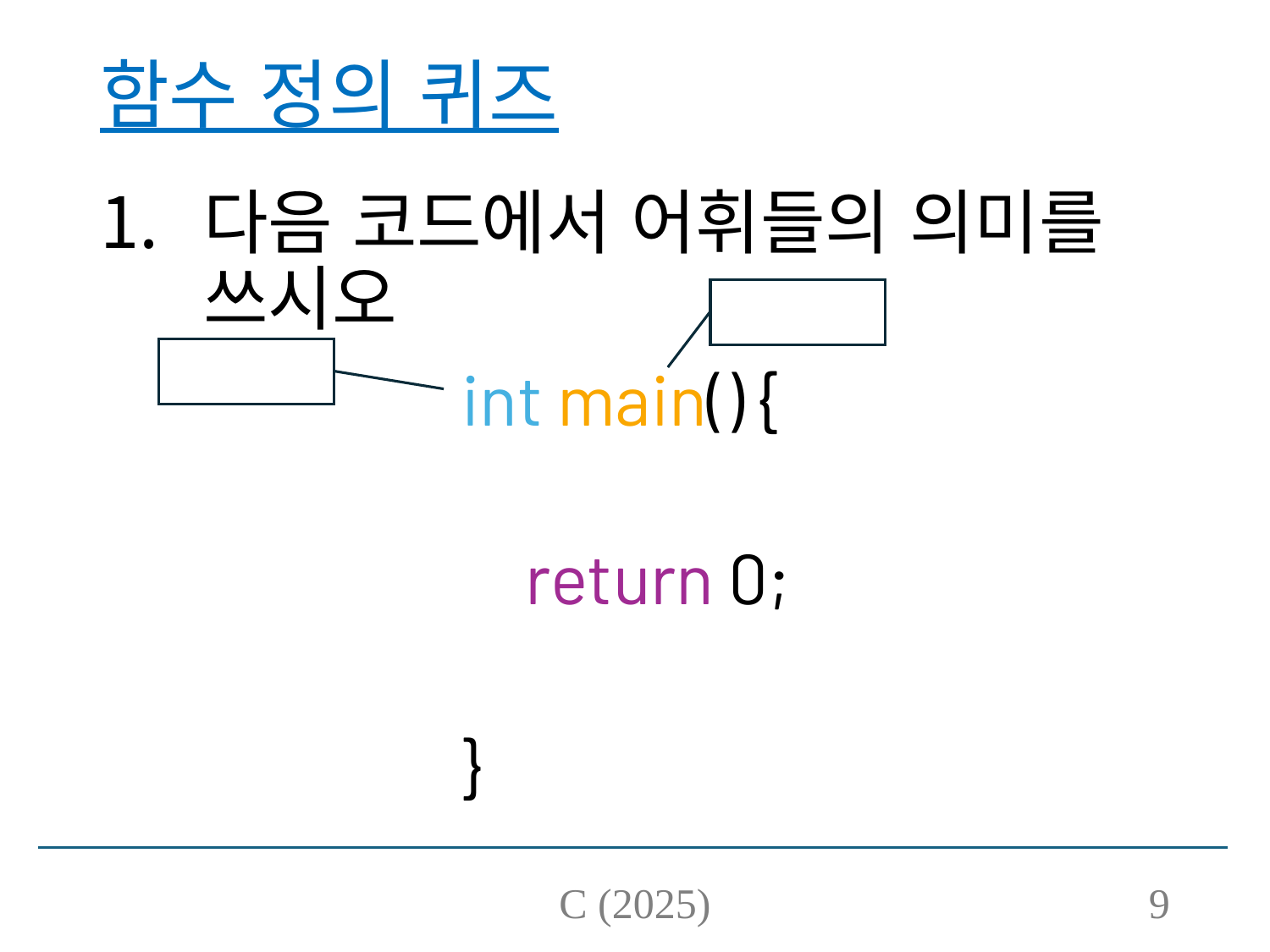

# 함수 정의 퀴즈
다음 코드에서 어휘들의 의미를 쓰시오

int main() {

return 0;

}
C (2025)
9